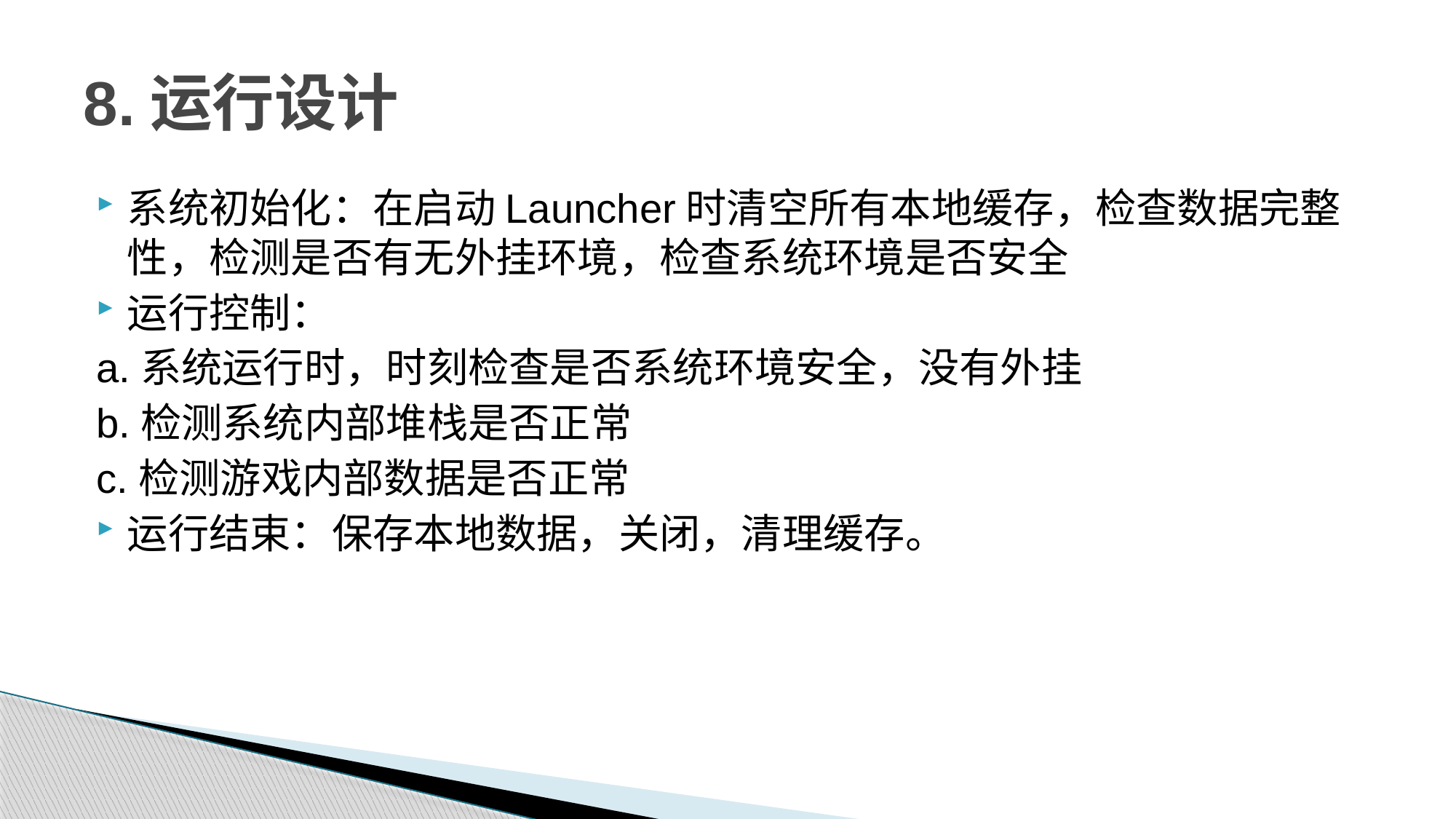

# 8.运行设计
系统初始化：在启动Launcher时清空所有本地缓存，检查数据完整性，检测是否有无外挂环境，检查系统环境是否安全
运行控制：
a.系统运行时，时刻检查是否系统环境安全，没有外挂
b.检测系统内部堆栈是否正常
c.检测游戏内部数据是否正常
运行结束：保存本地数据，关闭，清理缓存。